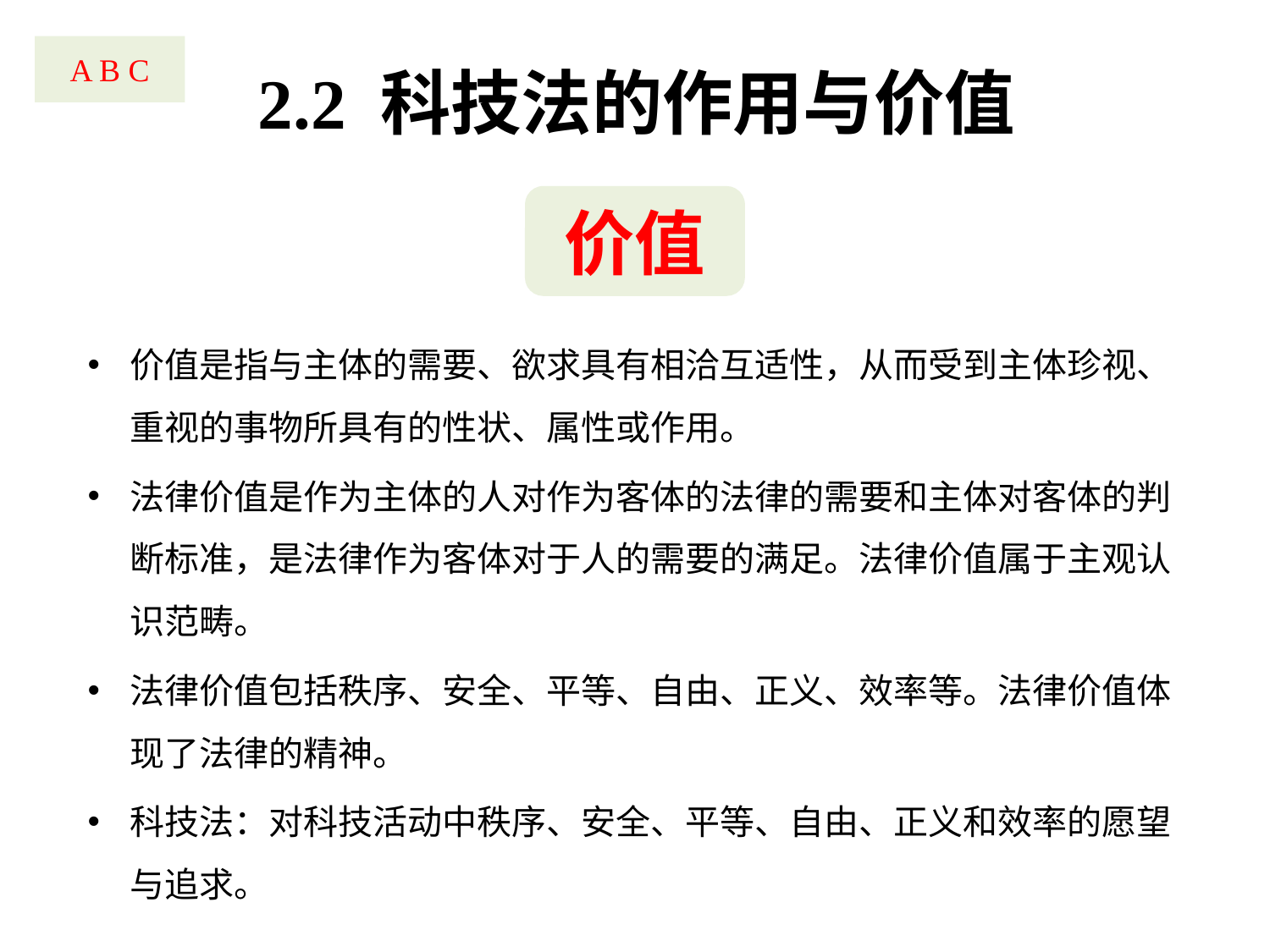

# 2.2 科技法的作用与价值
A B C
价值
价值是指与主体的需要、欲求具有相洽互适性，从而受到主体珍视、重视的事物所具有的性状、属性或作用。
法律价值是作为主体的人对作为客体的法律的需要和主体对客体的判断标准，是法律作为客体对于人的需要的满足。法律价值属于主观认识范畴。
法律价值包括秩序、安全、平等、自由、正义、效率等。法律价值体现了法律的精神。
科技法：对科技活动中秩序、安全、平等、自由、正义和效率的愿望与追求。